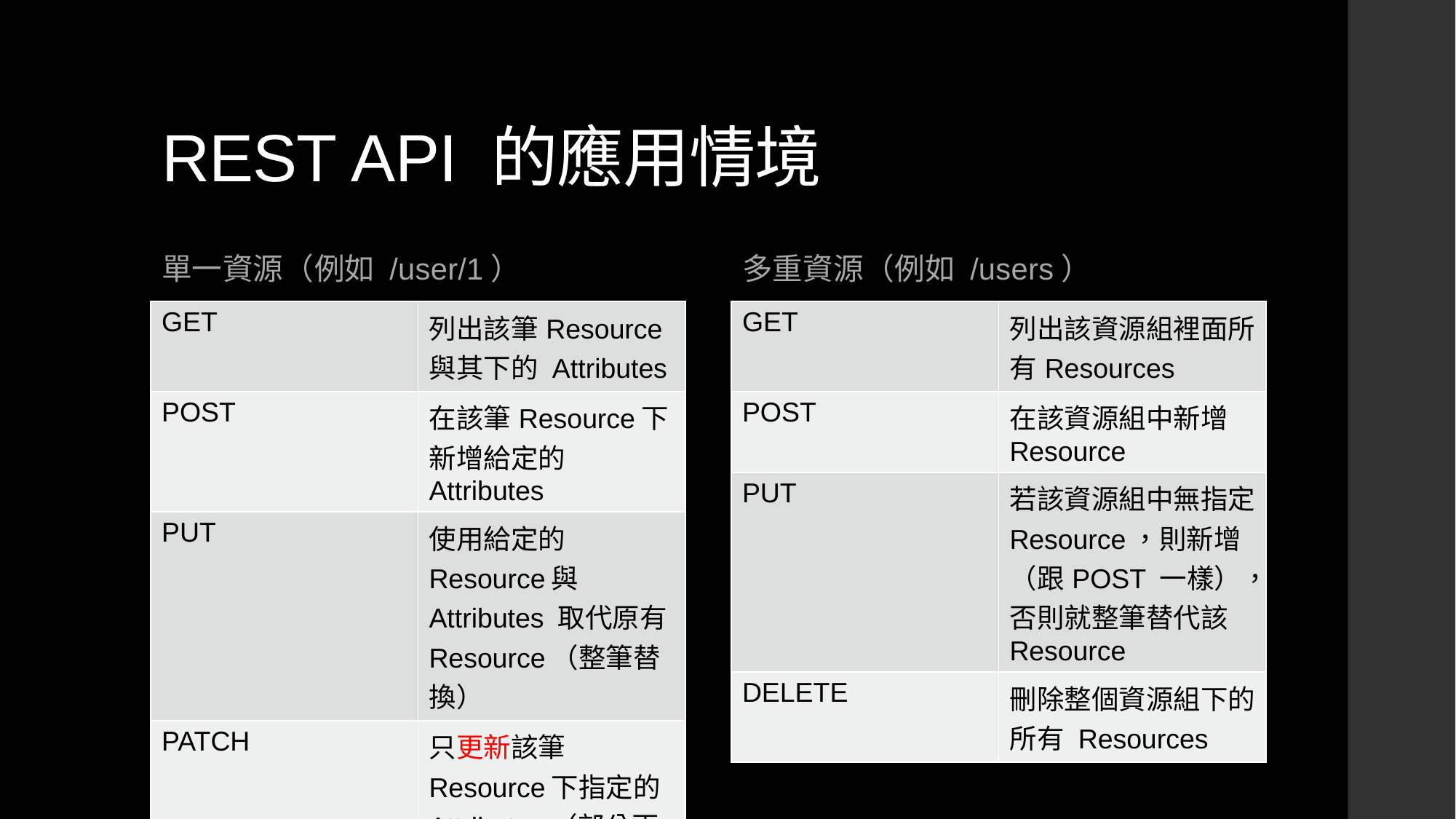

# REST API 的應用情境
單一資源（例如 /user/1）
多重資源（例如 /users）
| GET | 列出該筆Resource與其下的 Attributes |
| --- | --- |
| POST | 在該筆Resource下新增給定的 Attributes |
| PUT | 使用給定的Resource與Attributes 取代原有Resource（整筆替換） |
| PATCH | 只更新該筆Resource下指定的 Attributes（部分更新） |
| DELETE | 刪除該筆Resource |
| GET | 列出該資源組裡面所有Resources |
| --- | --- |
| POST | 在該資源組中新增Resource |
| PUT | 若該資源組中無指定Resource，則新增（跟POST 一樣），否則就整筆替代該Resource |
| DELETE | 刪除整個資源組下的所有 Resources |